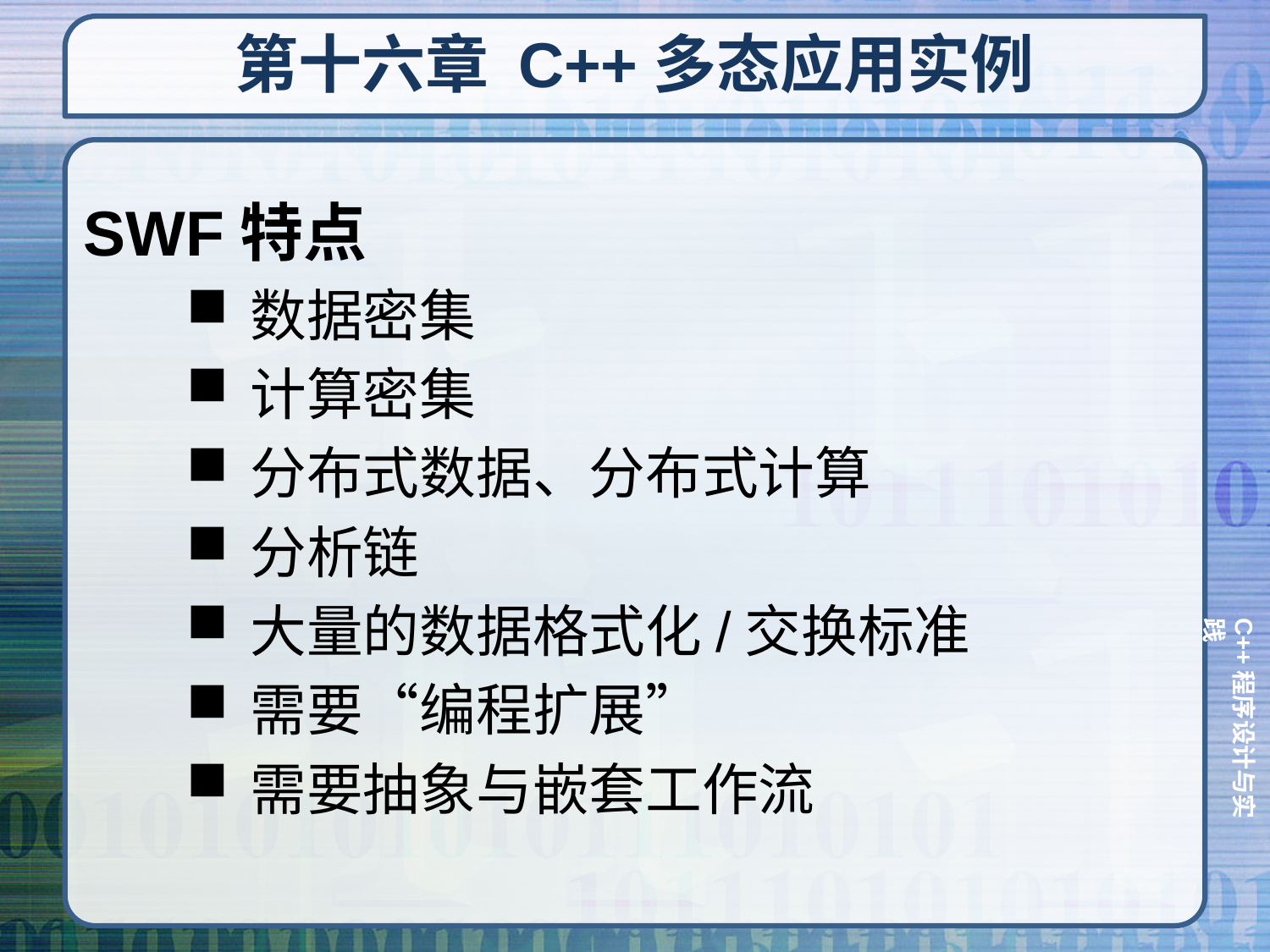

# 第十六章 C++多态应用实例
SWF特点
数据密集
计算密集
分布式数据、分布式计算
分析链
大量的数据格式化/交换标准
需要“编程扩展”
需要抽象与嵌套工作流